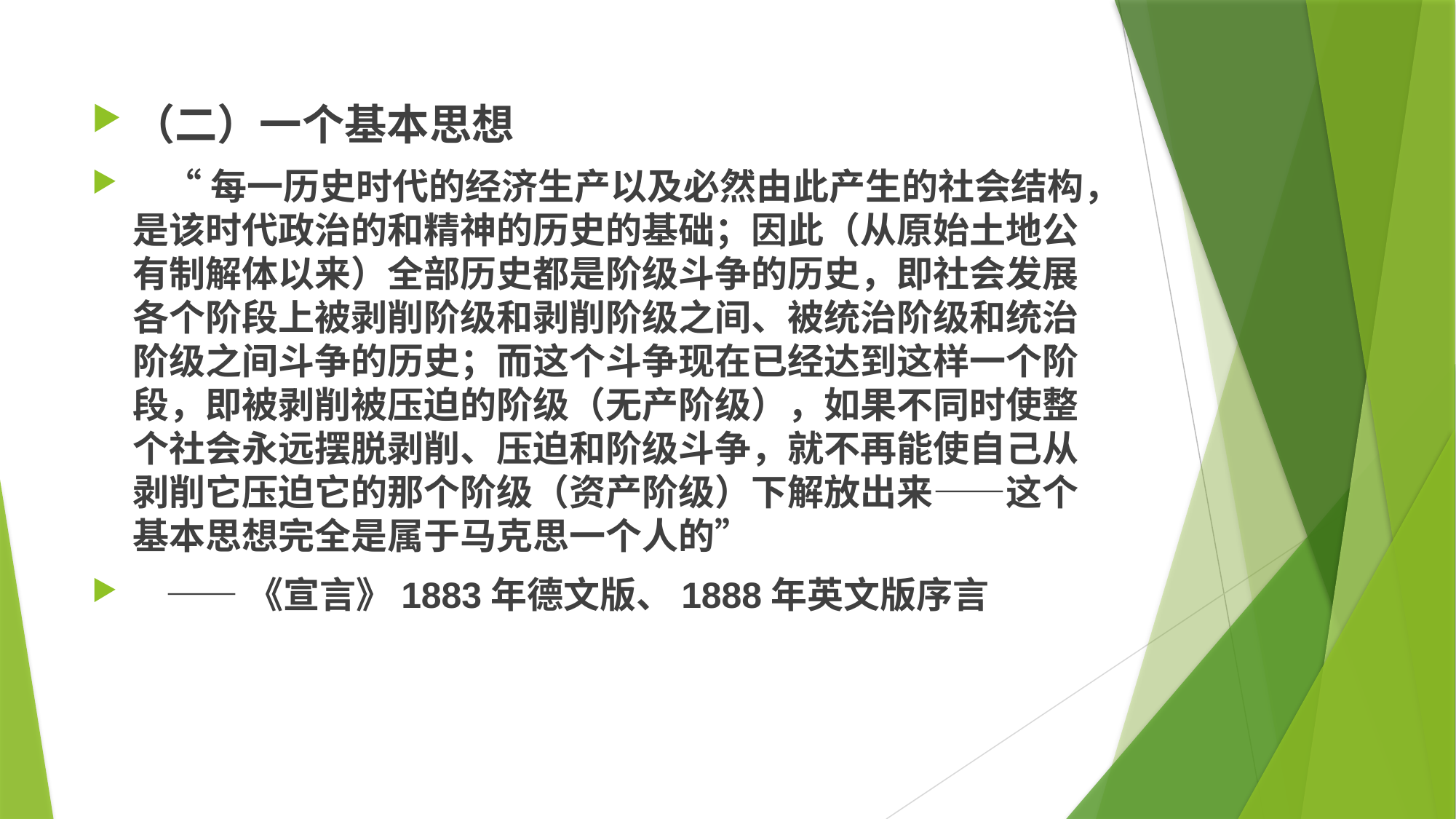

（二）一个基本思想
    “每一历史时代的经济生产以及必然由此产生的社会结构，是该时代政治的和精神的历史的基础；因此（从原始土地公有制解体以来）全部历史都是阶级斗争的历史，即社会发展各个阶段上被剥削阶级和剥削阶级之间、被统治阶级和统治阶级之间斗争的历史；而这个斗争现在已经达到这样一个阶段，即被剥削被压迫的阶级（无产阶级），如果不同时使整个社会永远摆脱剥削、压迫和阶级斗争，就不再能使自己从剥削它压迫它的那个阶级（资产阶级）下解放出来——这个基本思想完全是属于马克思一个人的”
    ——《宣言》1883年德文版、1888年英文版序言